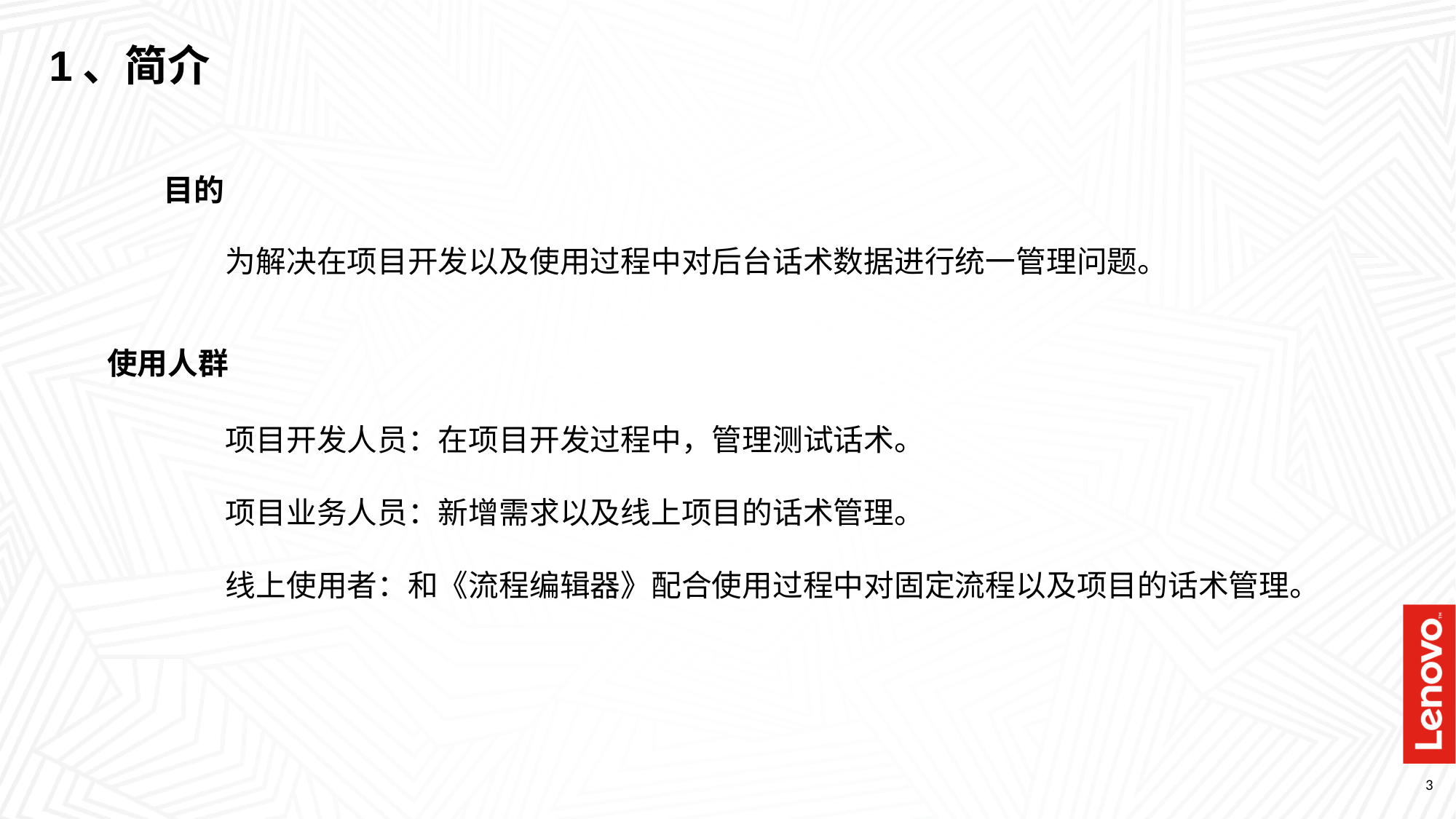

# 1、简介

为解决在项目开发以及使用过程中对后台话术数据进行统一管理问题。

项目开发人员：在项目开发过程中，管理测试话术。

项目业务人员：新增需求以及线上项目的话术管理。

线上使用者：和《流程编辑器》配合使用过程中对固定流程以及项目的话术管理。
目的
使用人群